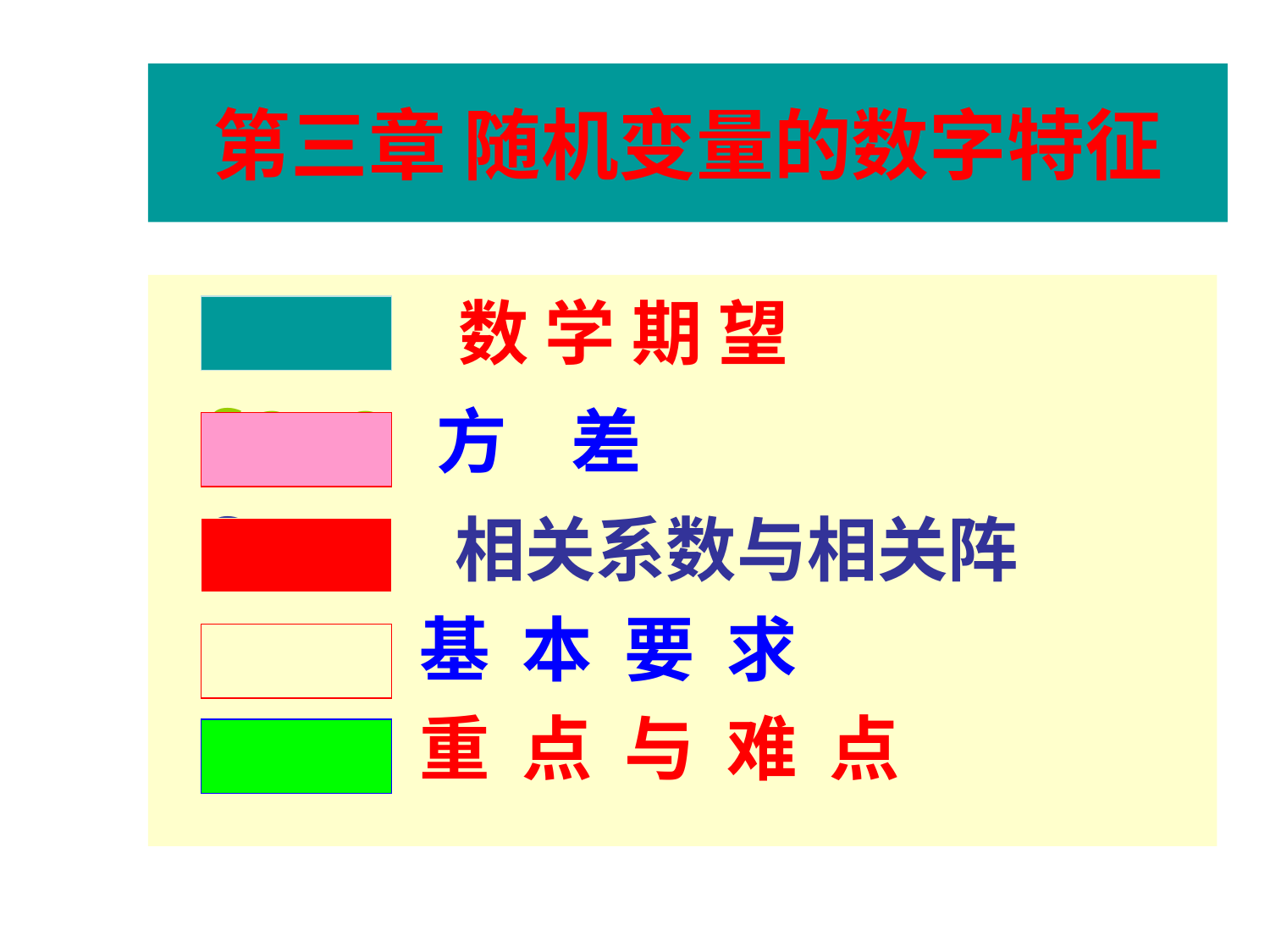

# 第三章 随机变量的数字特征
 §3.1 数 学 期 望
 §3.2 方    差
 §3.3 相关系数与相关阵
               基  本  要  求
               重  点  与  难  点